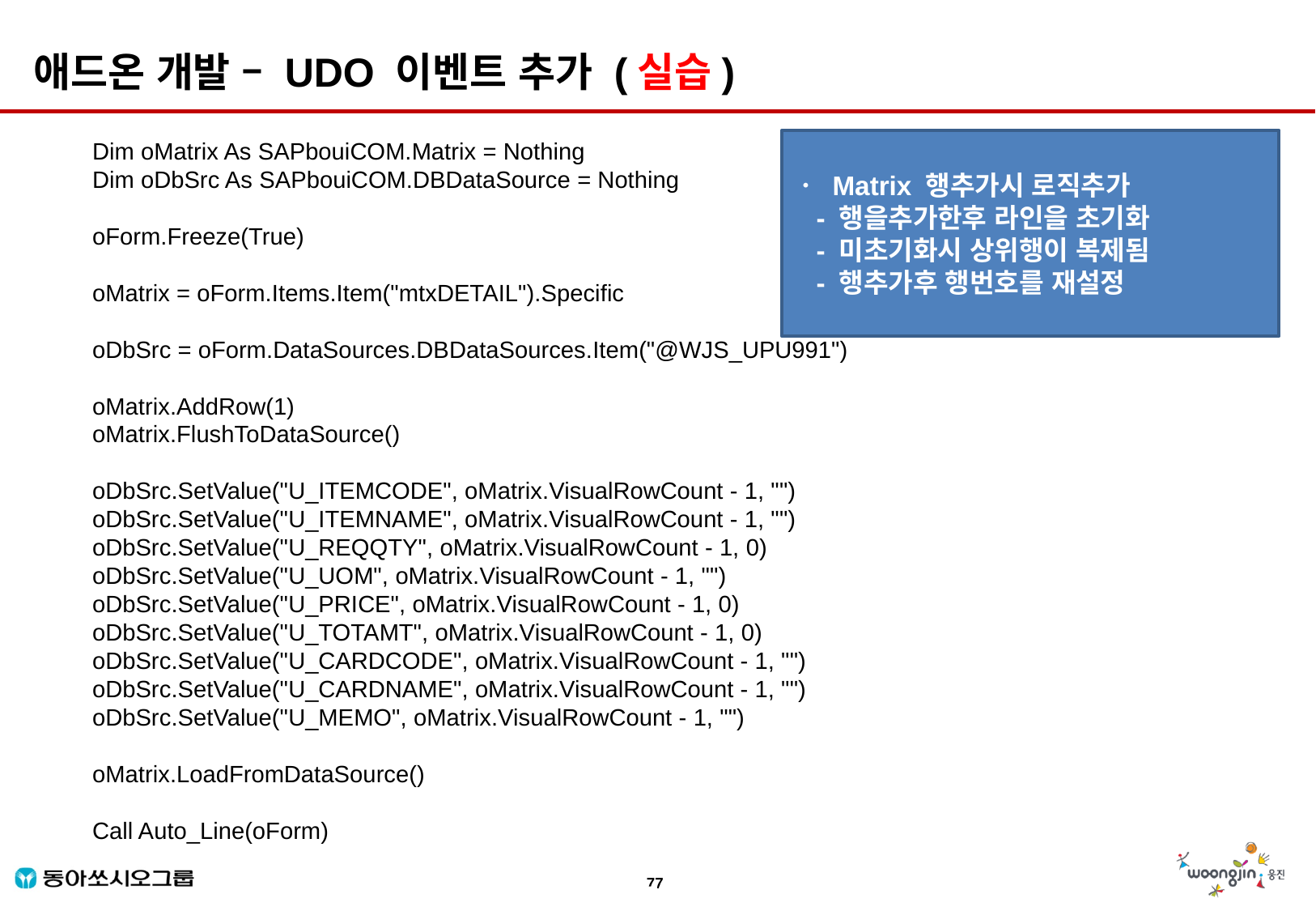

애드온 개발 – UDO 이벤트 추가 (실습)

ㆍ Matrix 행추가시 로직추가
   - 행을추가한후 라인을 초기화
   - 미초기화시 상위행이 복제됨
   - 행추가후 행번호를 재설정

Dim oMatrix As SAPbouiCOM.Matrix = Nothing
Dim oDbSrc As SAPbouiCOM.DBDataSource = Nothing

oForm.Freeze(True)

oMatrix = oForm.Items.Item("mtxDETAIL").Specific

oDbSrc = oForm.DataSources.DBDataSources.Item("@WJS_UPU991")

oMatrix.AddRow(1)
oMatrix.FlushToDataSource()

oDbSrc.SetValue("U_ITEMCODE", oMatrix.VisualRowCount - 1, "")
oDbSrc.SetValue("U_ITEMNAME", oMatrix.VisualRowCount - 1, "")
oDbSrc.SetValue("U_REQQTY", oMatrix.VisualRowCount - 1, 0)
oDbSrc.SetValue("U_UOM", oMatrix.VisualRowCount - 1, "")
oDbSrc.SetValue("U_PRICE", oMatrix.VisualRowCount - 1, 0)
oDbSrc.SetValue("U_TOTAMT", oMatrix.VisualRowCount - 1, 0)
oDbSrc.SetValue("U_CARDCODE", oMatrix.VisualRowCount - 1, "")
oDbSrc.SetValue("U_CARDNAME", oMatrix.VisualRowCount - 1, "")
oDbSrc.SetValue("U_MEMO", oMatrix.VisualRowCount - 1, "")

oMatrix.LoadFromDataSource()

Call Auto_Line(oForm)